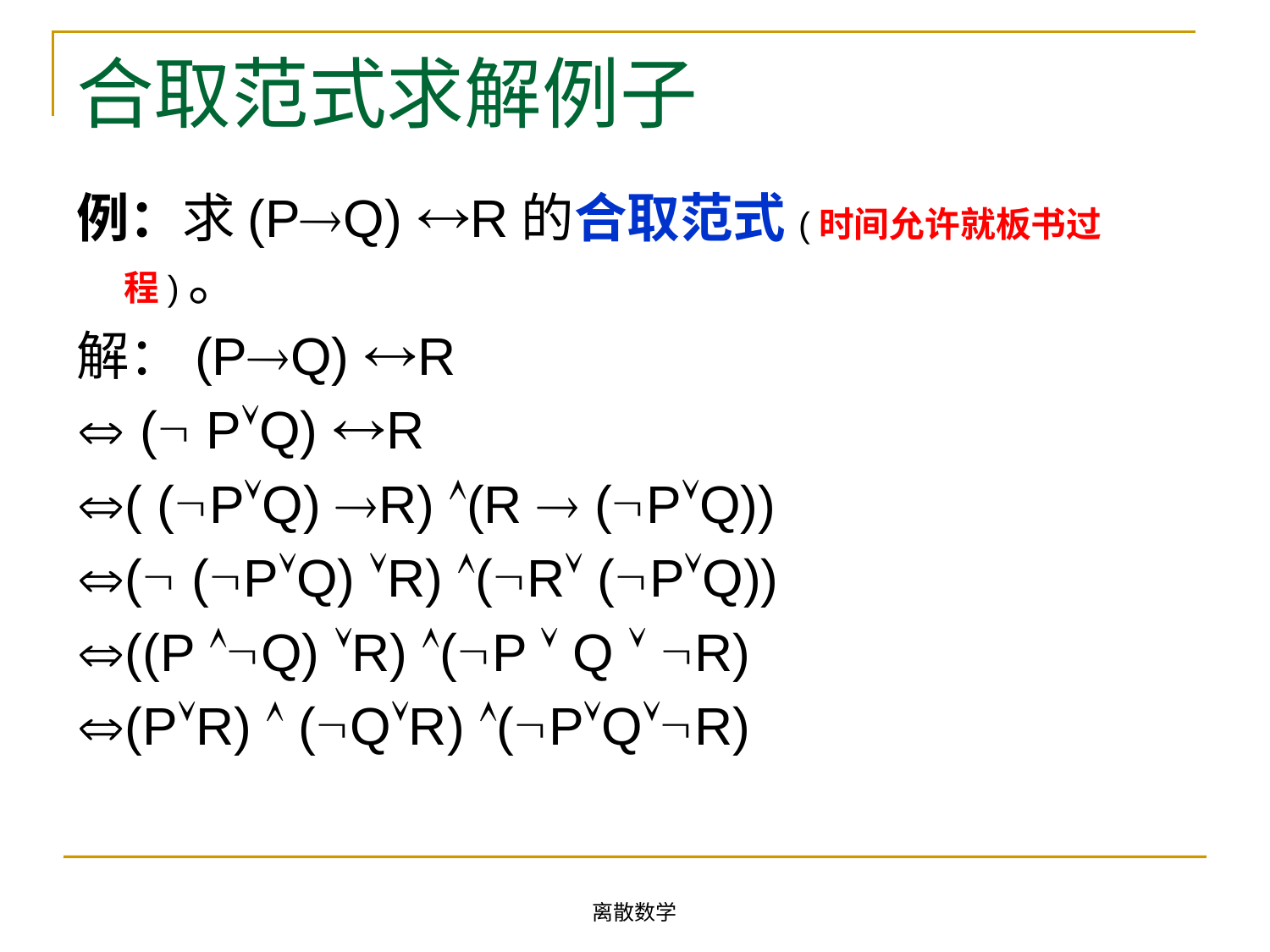

# 合取范式求解例子
例：求(P→Q) ↔R的合取范式(时间允许就板书过程)。
解：(P→Q) ↔R
⇔ (¬ P∨Q) ↔R
⇔( (¬P∨Q) →R) ∧(R → (¬P∨Q))
⇔(¬ (¬P∨Q) ∨R) ∧(¬R∨ (¬P∨Q))
⇔((P ∧¬Q) ∨R) ∧(¬P ∨ Q ∨ ¬R)
⇔(P∨R) ∧ (¬Q∨R) ∧(¬P∨Q∨¬R)

88
离散数学